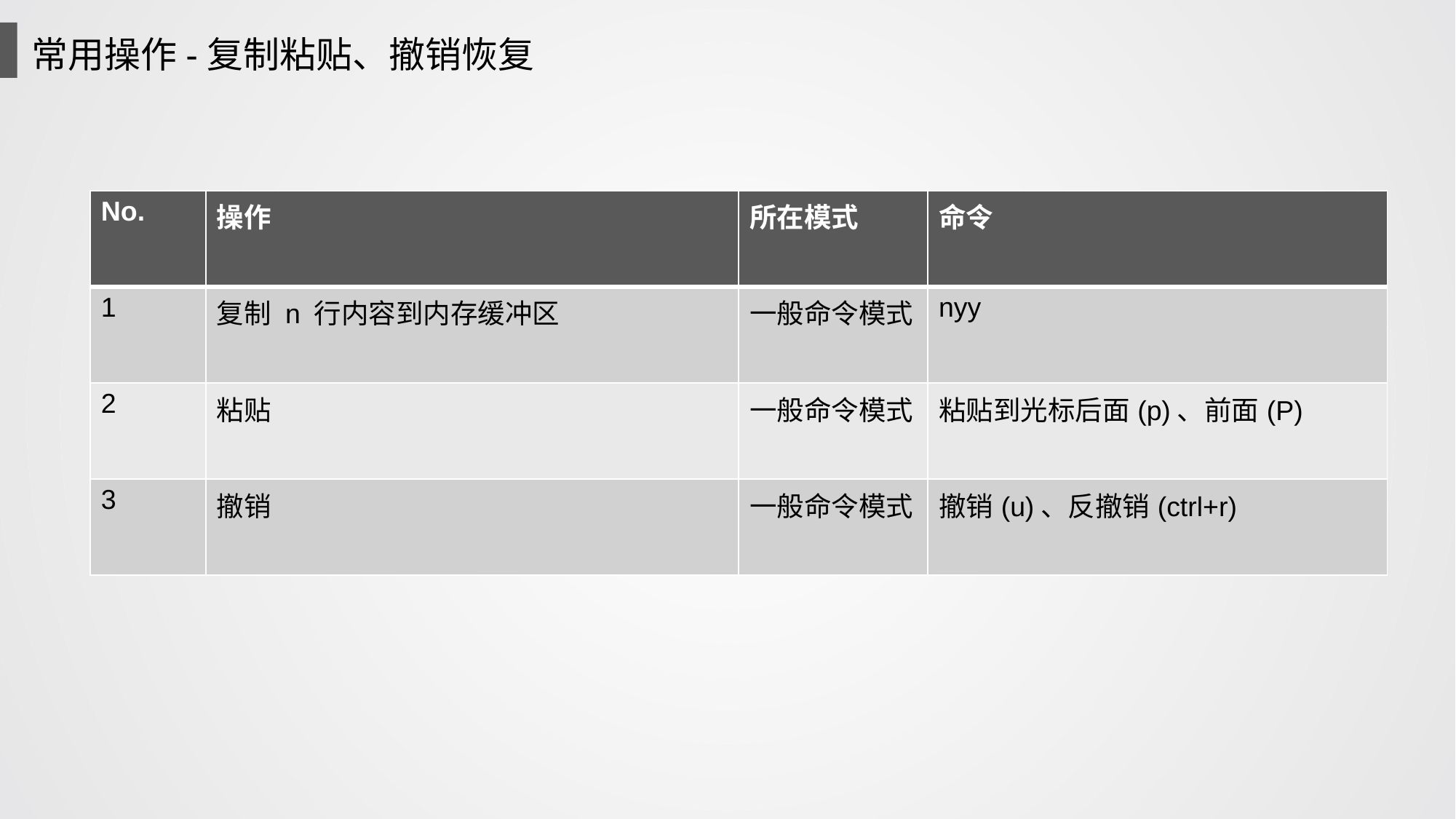

常用操作-复制粘贴、撤销恢复
| No. | 操作 | 所在模式 | 命令 |
| --- | --- | --- | --- |
| 1 | 复制 n 行内容到内存缓冲区 | 一般命令模式 | nyy |
| 2 | 粘贴 | 一般命令模式 | 粘贴到光标后面(p)、前面(P) |
| 3 | 撤销 | 一般命令模式 | 撤销(u)、反撤销(ctrl+r) |